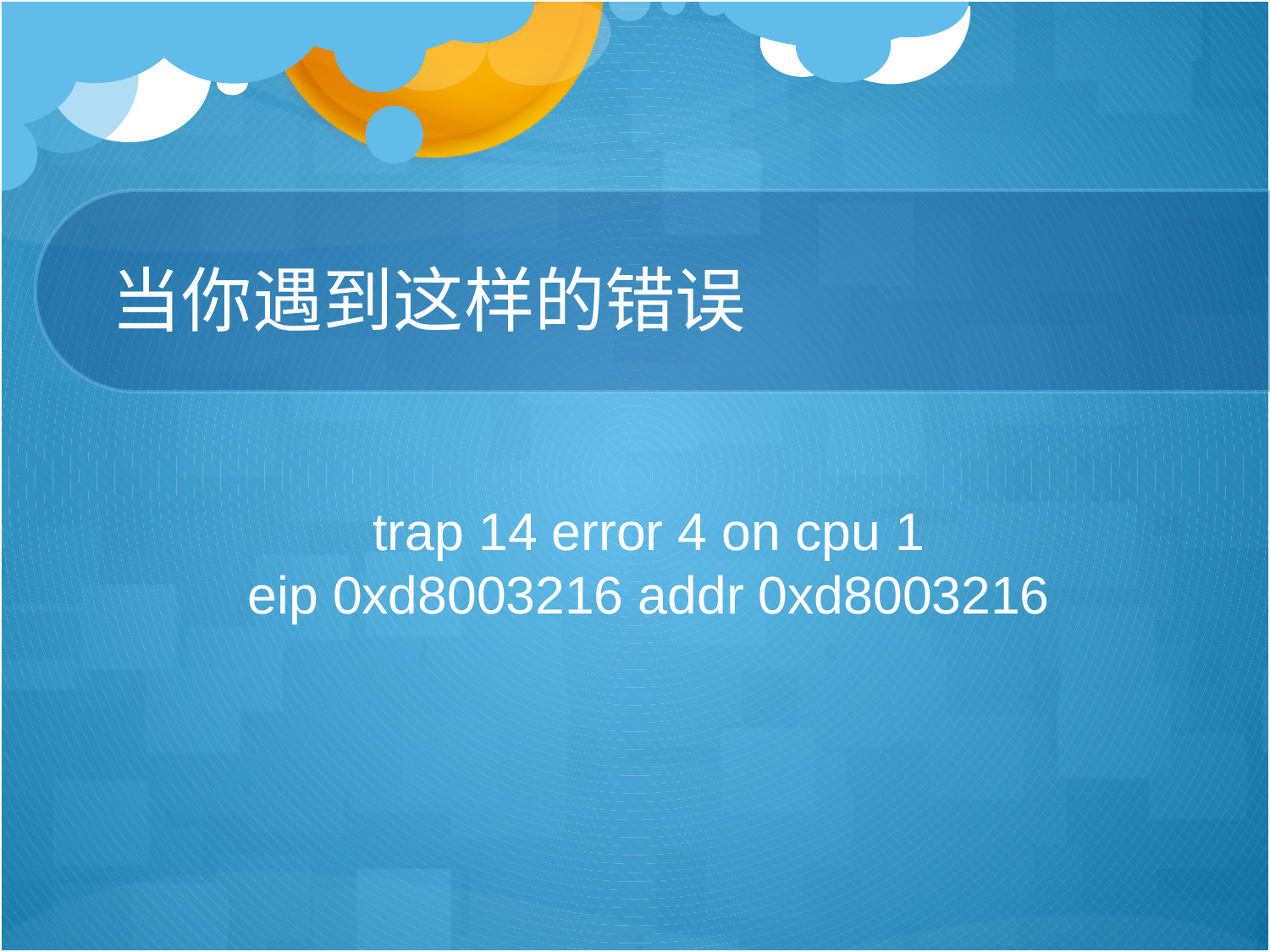

# 当你遇到这样的错误
trap 14 error 4 on cpu 1
eip 0xd8003216 addr 0xd8003216